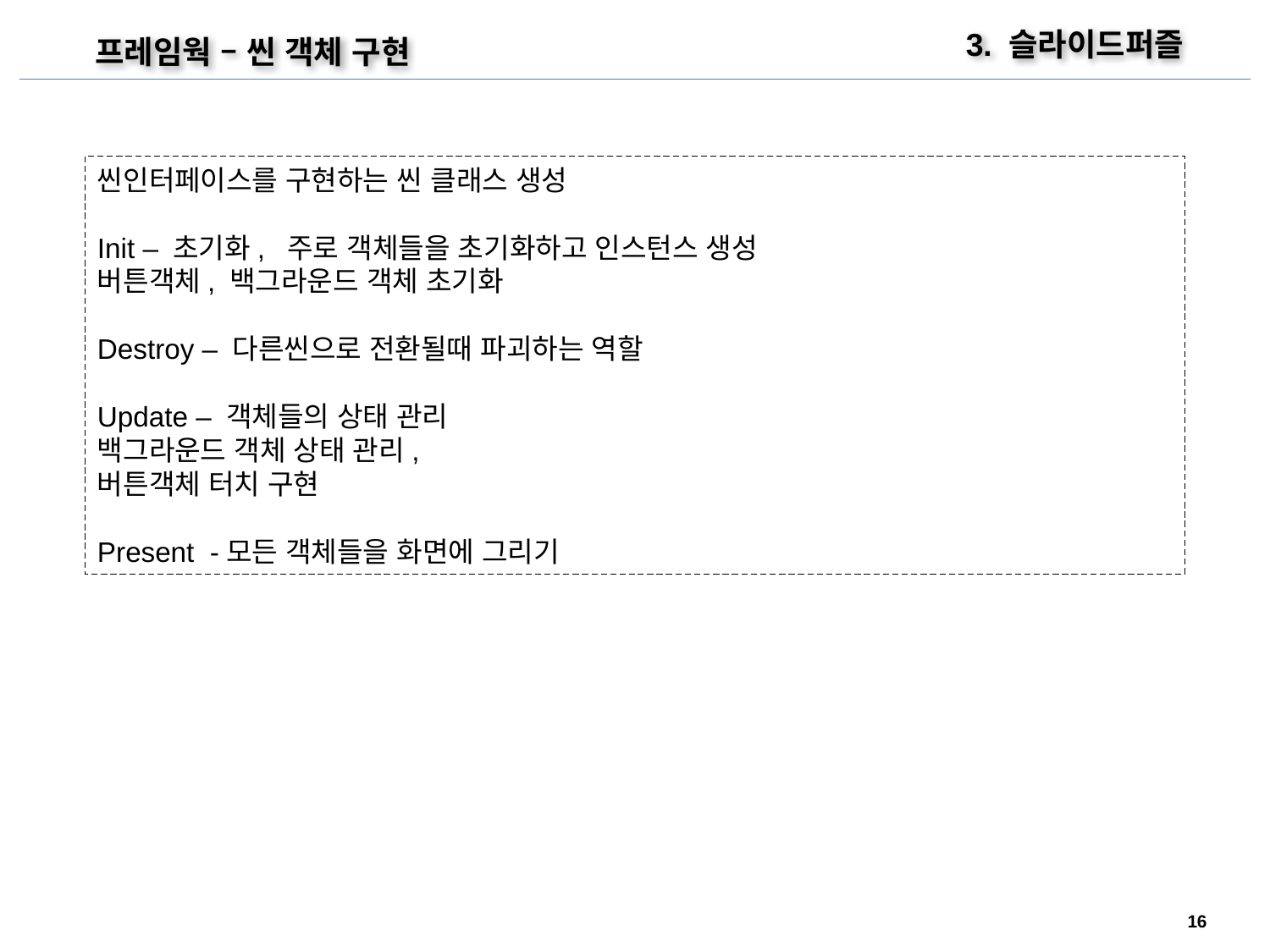

3. 슬라이드퍼즐
프레임웍 – 씬 객체 구현
씬인터페이스를 구현하는 씬 클래스 생성

Init – 초기화,  주로 객체들을 초기화하고 인스턴스 생성
버튼객체, 백그라운드 객체 초기화

Destroy – 다른씬으로 전환될때 파괴하는 역할

Update – 객체들의 상태 관리
백그라운드 객체 상태 관리,
버튼객체 터치 구현

Present  -모든 객체들을 화면에 그리기